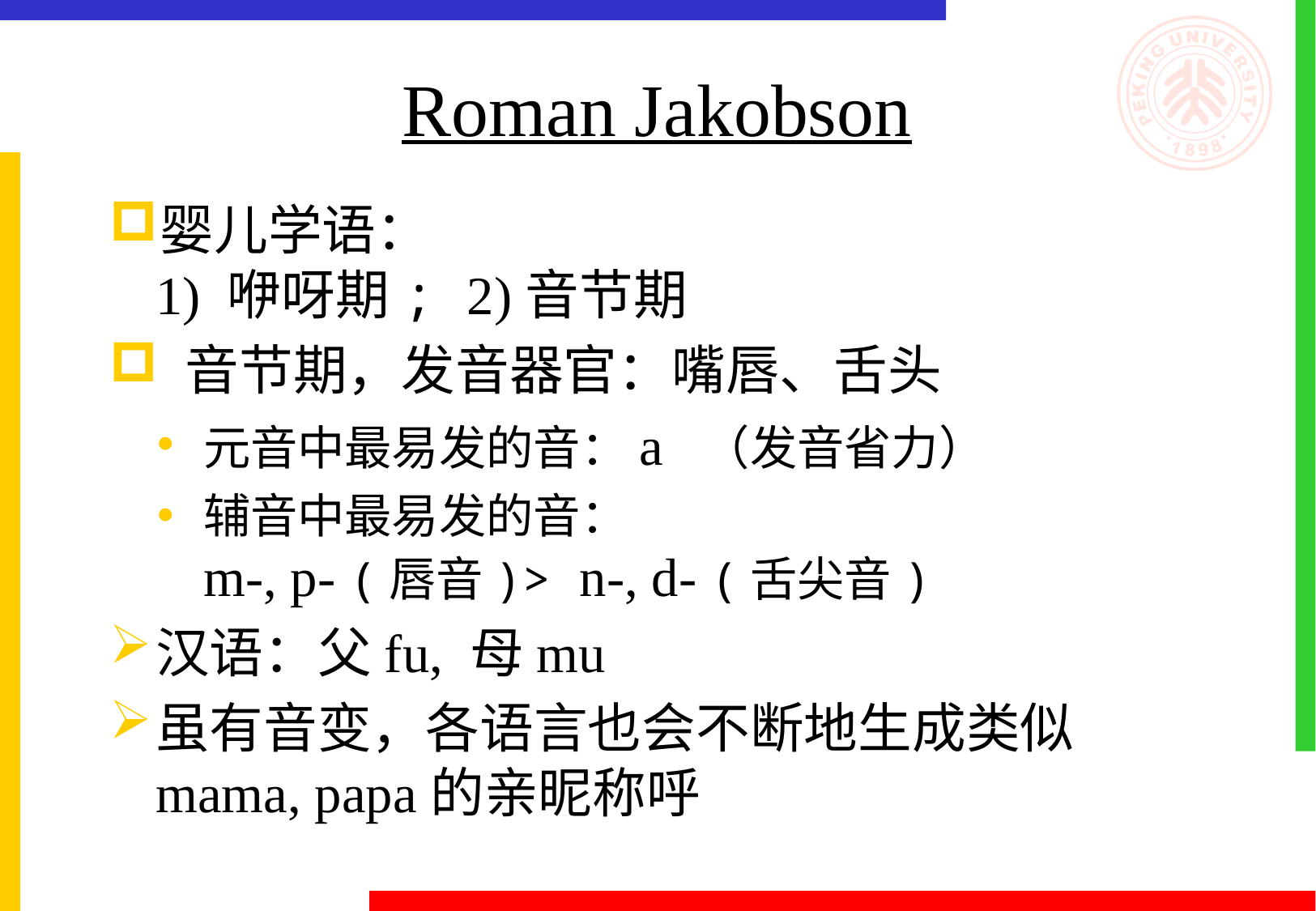

# Roman Jakobson
婴儿学语：
1) 咿呀期; 2)音节期
 音节期，发音器官：嘴唇、舌头
元音中最易发的音：a （发音省力）
辅音中最易发的音：
m-, p- (唇音)> n-, d- (舌尖音)
汉语：父fu, 母mu
虽有音变，各语言也会不断地生成类似mama, papa的亲昵称呼